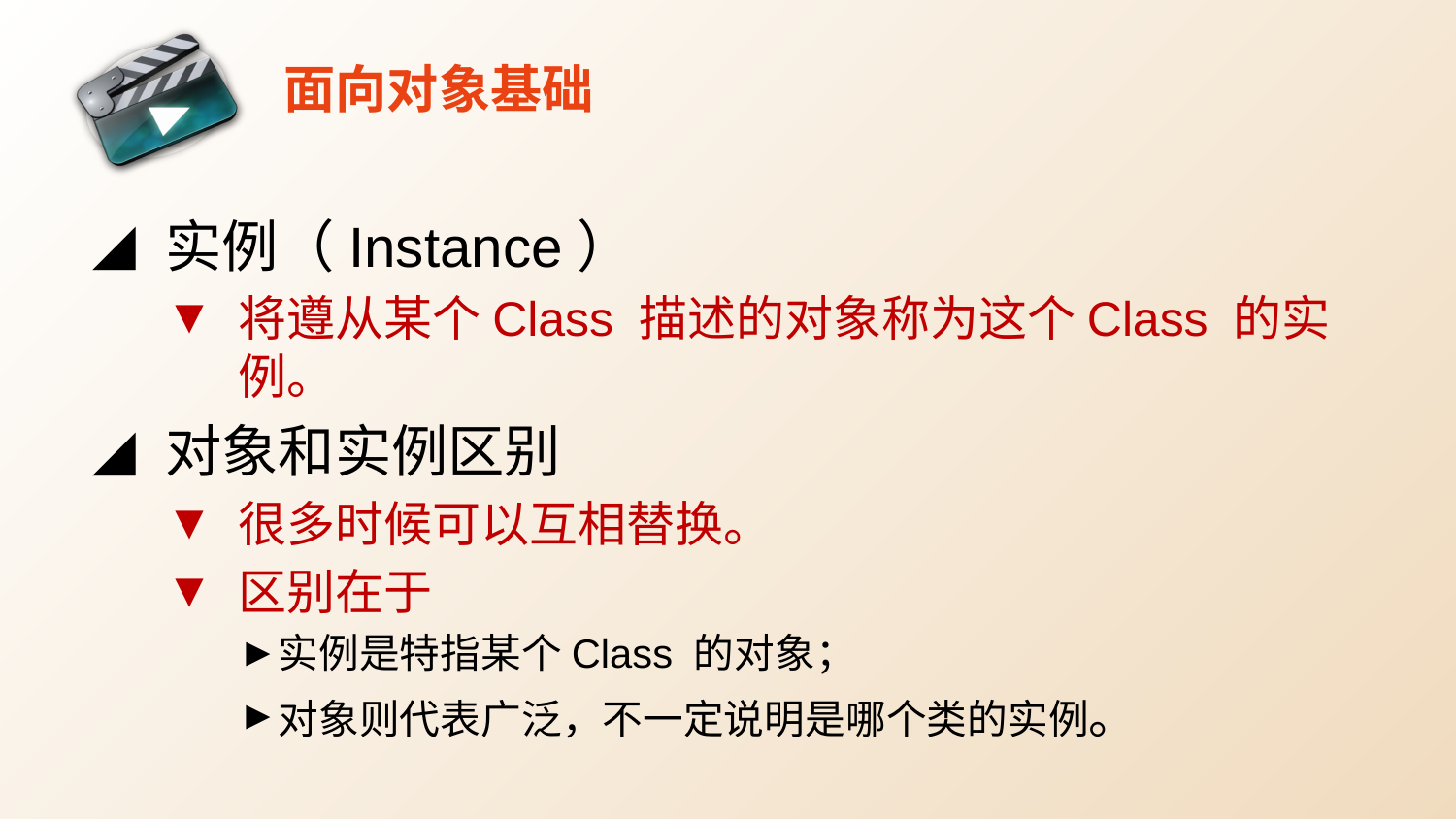

# 面向对象基础
实例（Instance）
将遵从某个Class 描述的对象称为这个Class 的实例。
对象和实例区别
很多时候可以互相替换。
区别在于
实例是特指某个Class 的对象；
对象则代表广泛，不一定说明是哪个类的实例。